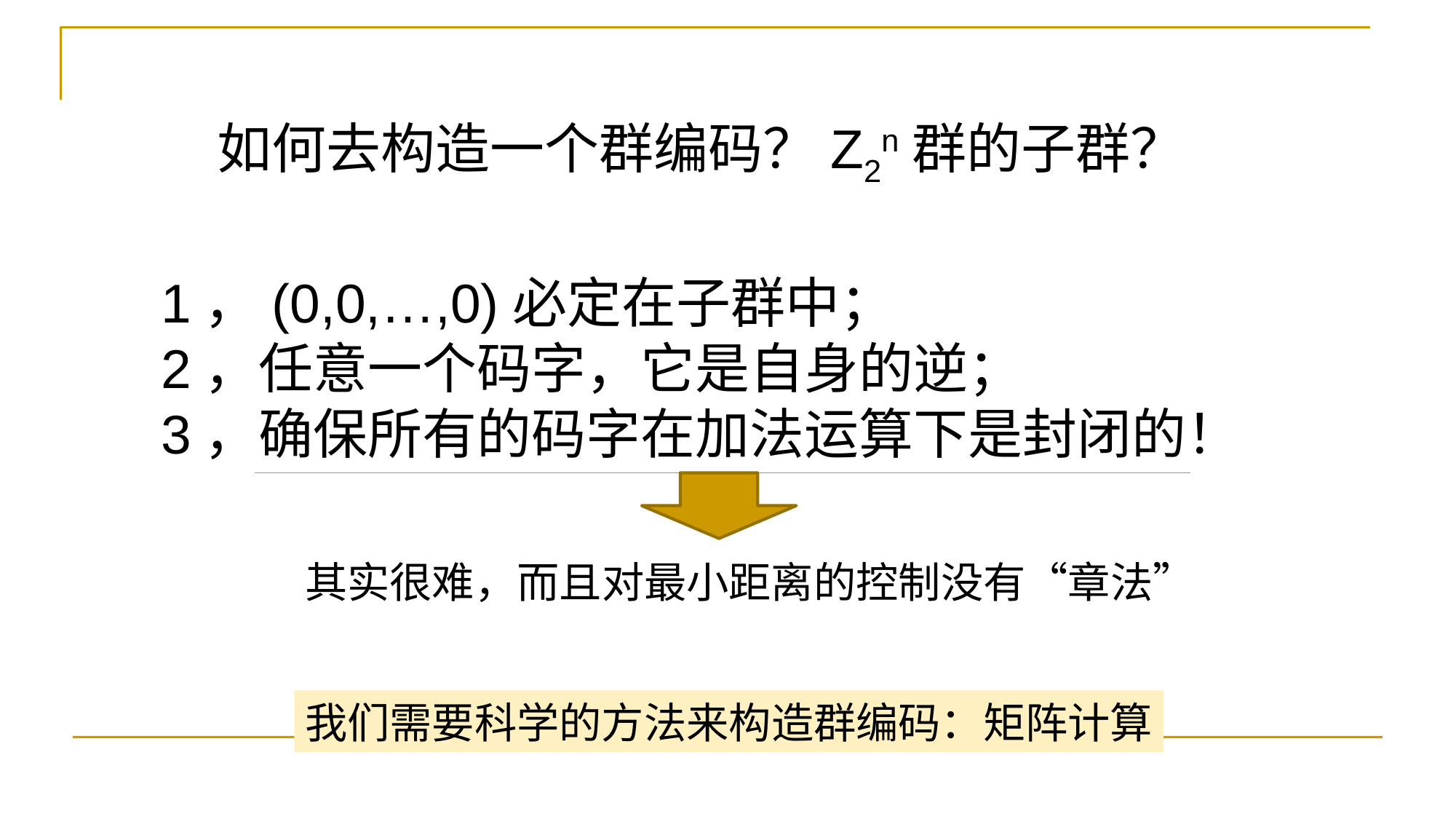

如何去构造一个群编码？Z2n群的子群？
1，(0,0,…,0)必定在子群中；
2，任意一个码字，它是自身的逆；
3，确保所有的码字在加法运算下是封闭的！

其实很难，而且对最小距离的控制没有“章法”
我们需要科学的方法来构造群编码：矩阵计算